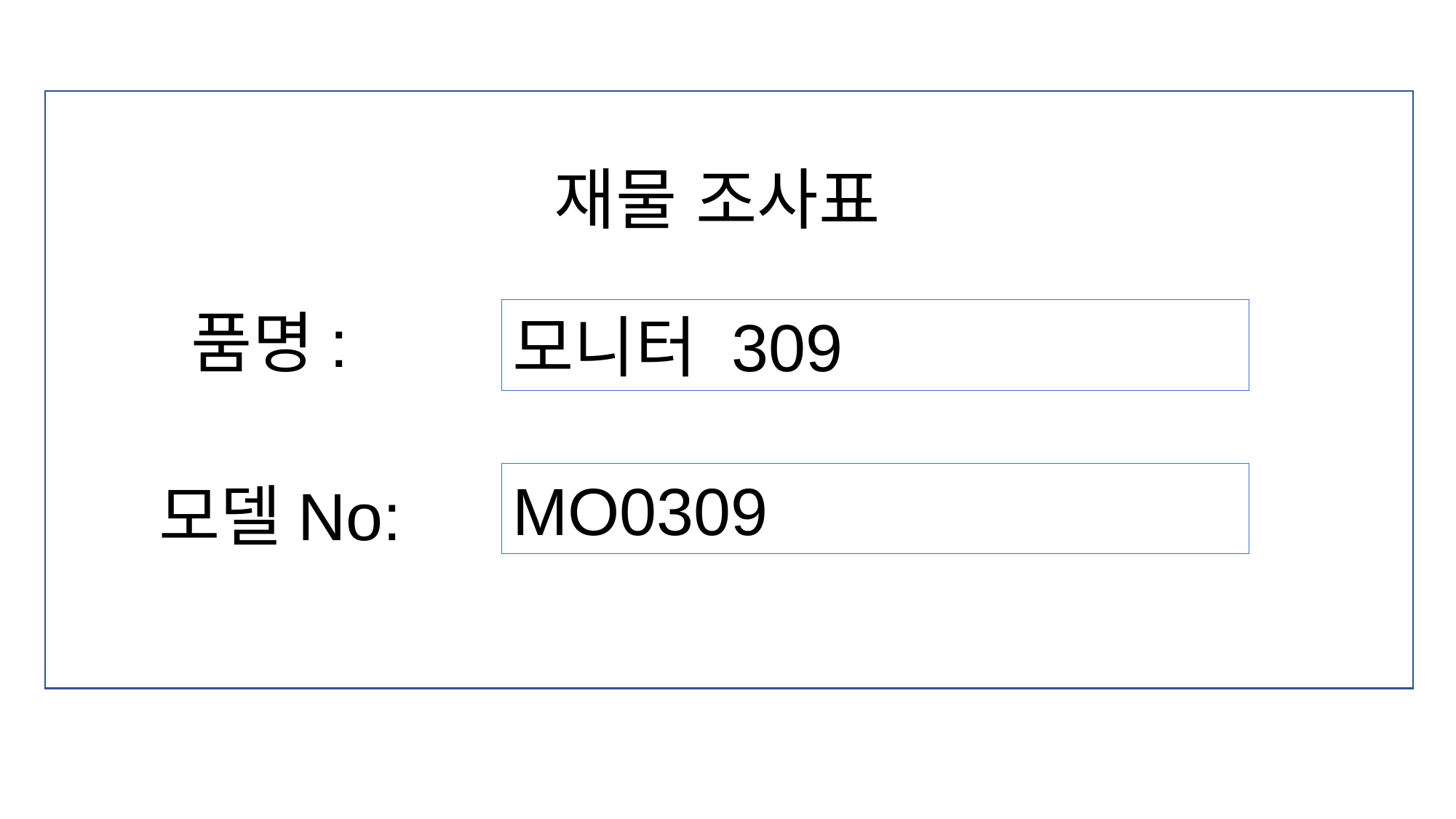

재물 조사표
품명:
모니터 309
MO0309
모델No: